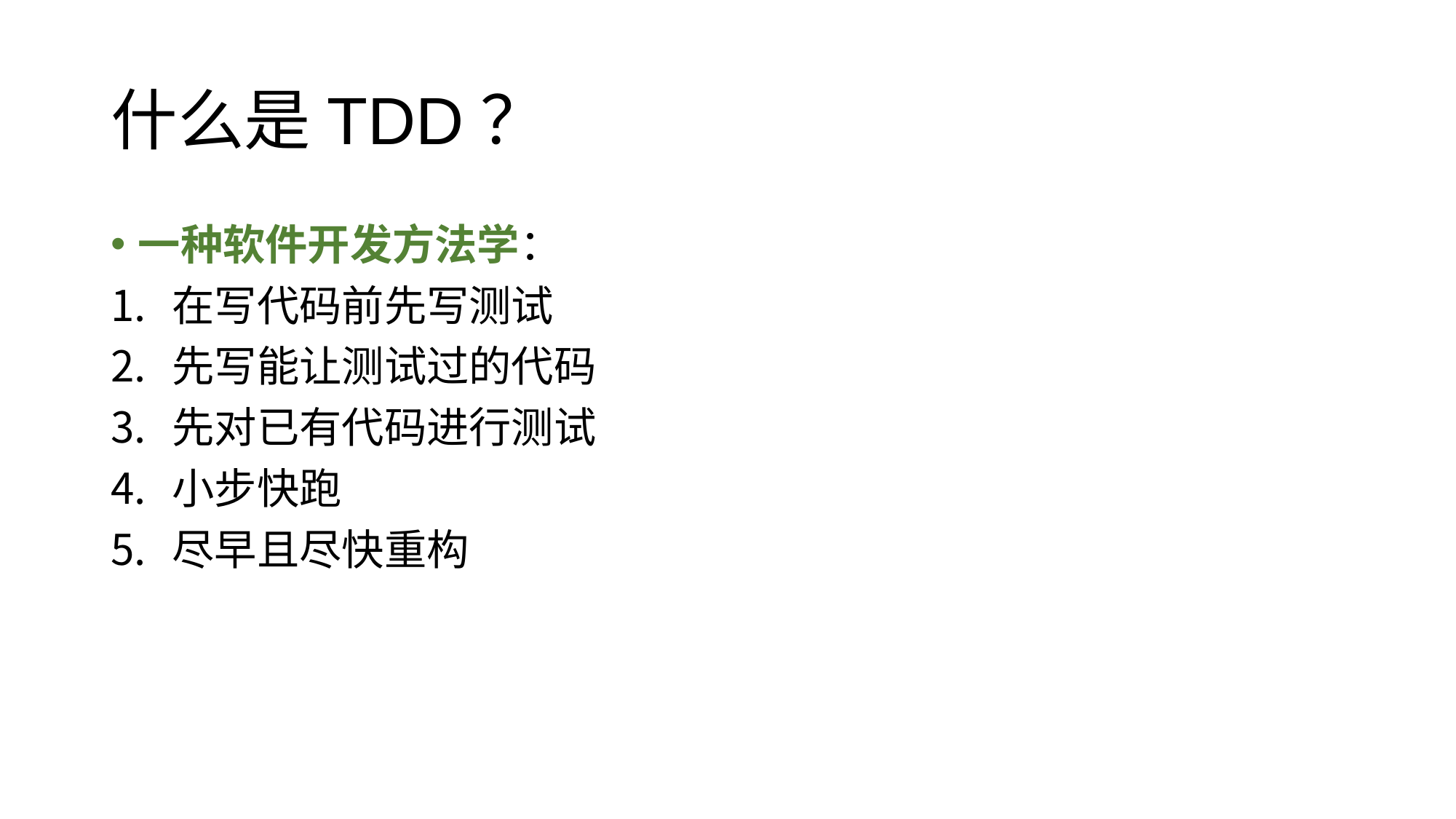

# 什么是TDD？
一种软件开发方法学：
在写代码前先写测试
先写能让测试过的代码
先对已有代码进行测试
小步快跑
尽早且尽快重构